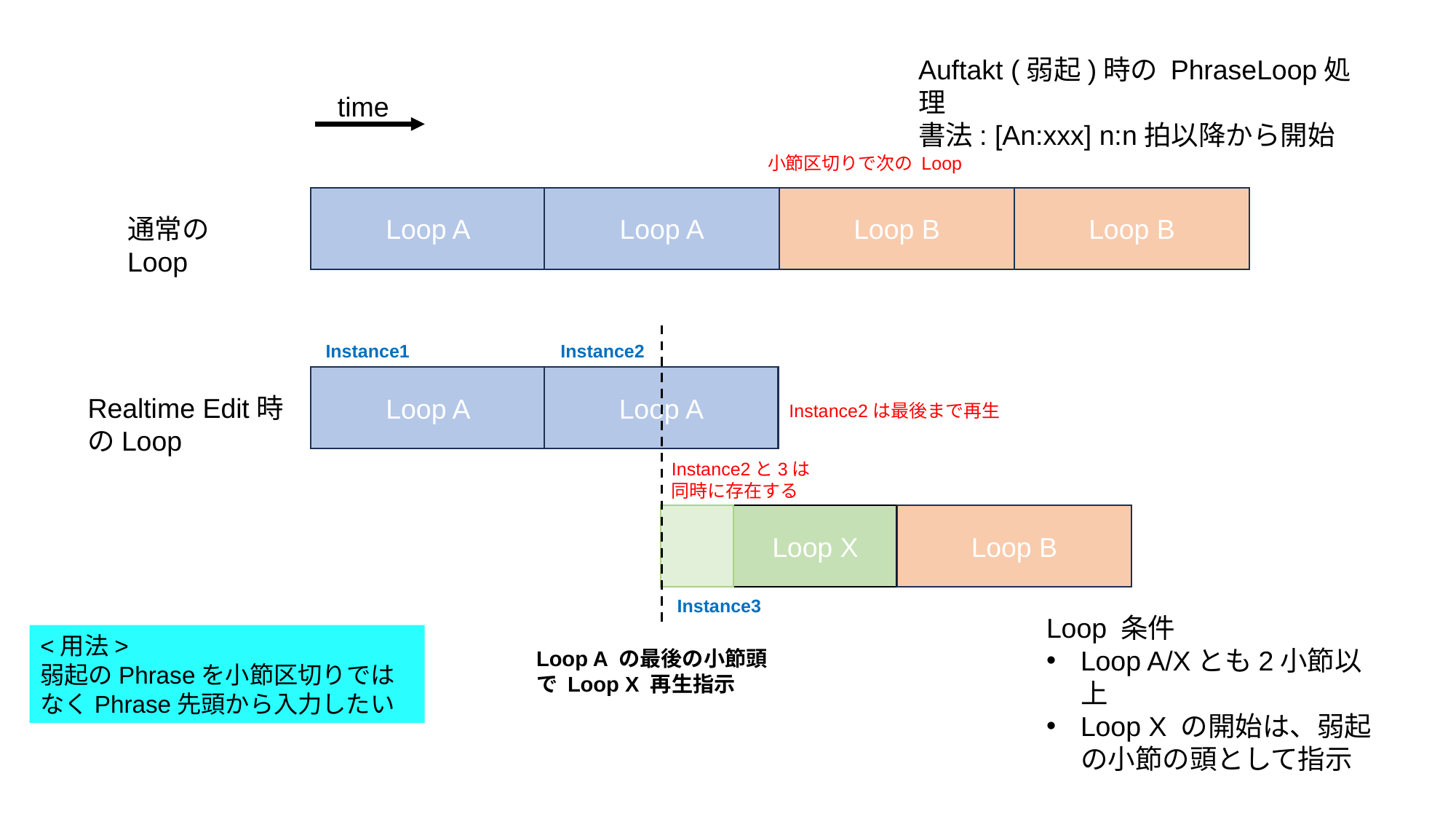

Auftakt (弱起)時の PhraseLoop処理
書法: [An:xxx] n:n拍以降から開始
time
小節区切りで次の Loop
Loop A
Loop A
Loop B
Loop B
通常のLoop
Instance2
Instance1
Loop A
Loop A
Realtime Edit時のLoop
Instance2は最後まで再生
Instance2と3は同時に存在する

Loop X
Loop B
Instance3
Loop 条件
Loop A/Xとも2小節以上
Loop X の開始は、弱起の小節の頭として指示
<用法>
弱起のPhraseを小節区切りではなくPhrase先頭から入力したい
Loop A の最後の小節頭で Loop X 再生指示